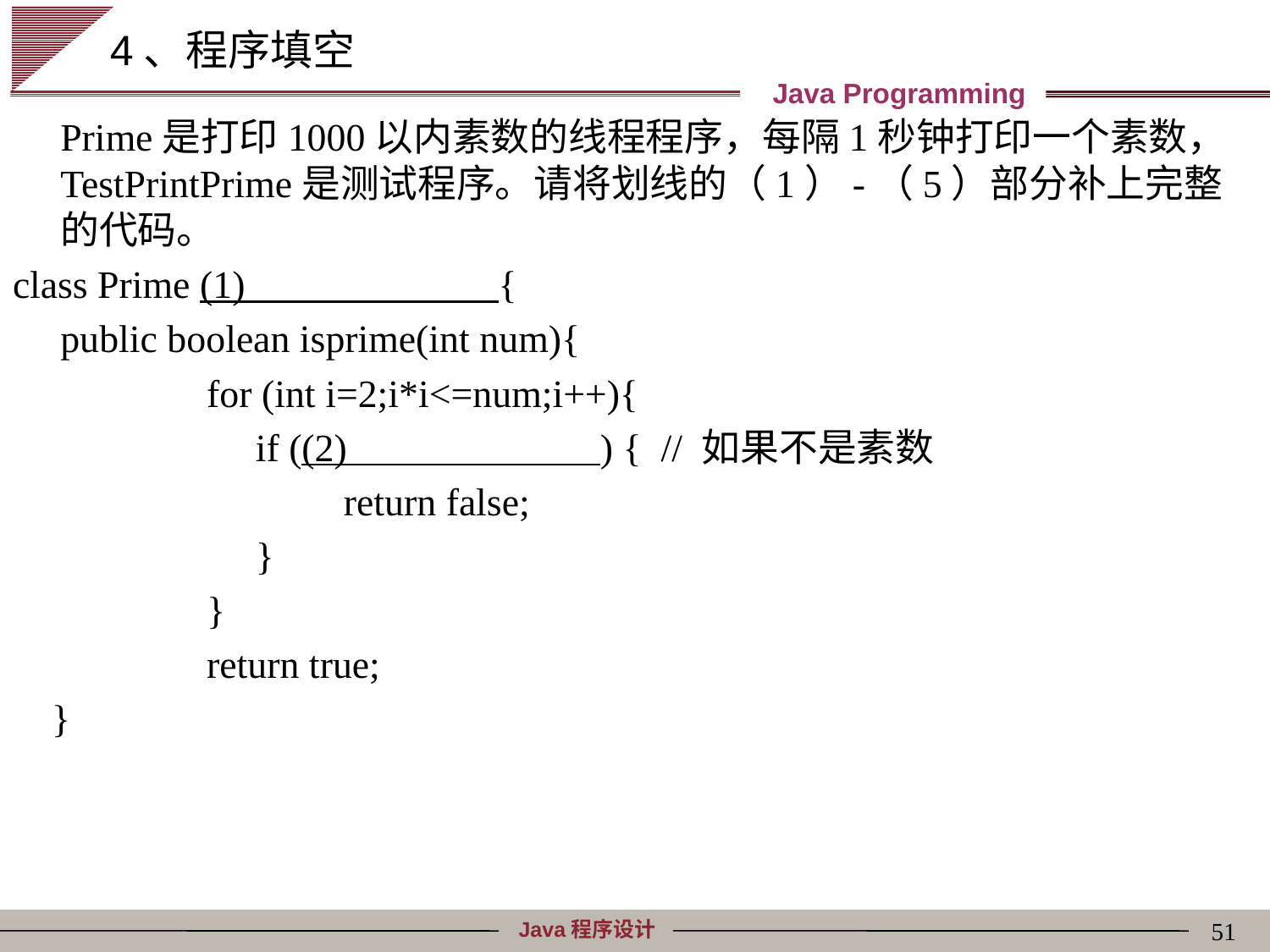

# 4、程序填空
Prime是打印1000以内素数的线程程序，每隔1秒钟打印一个素数，TestPrintPrime是测试程序。请将划线的（1）-（5）部分补上完整的代码。
class Prime (1)                          {
	public boolean isprime(int num){
		  for (int i=2;i*i<=num;i++){
		       if ((2)                          ) {  // 如果不是素数
		    	   return false;
		       }
		  }
		  return true;
    }